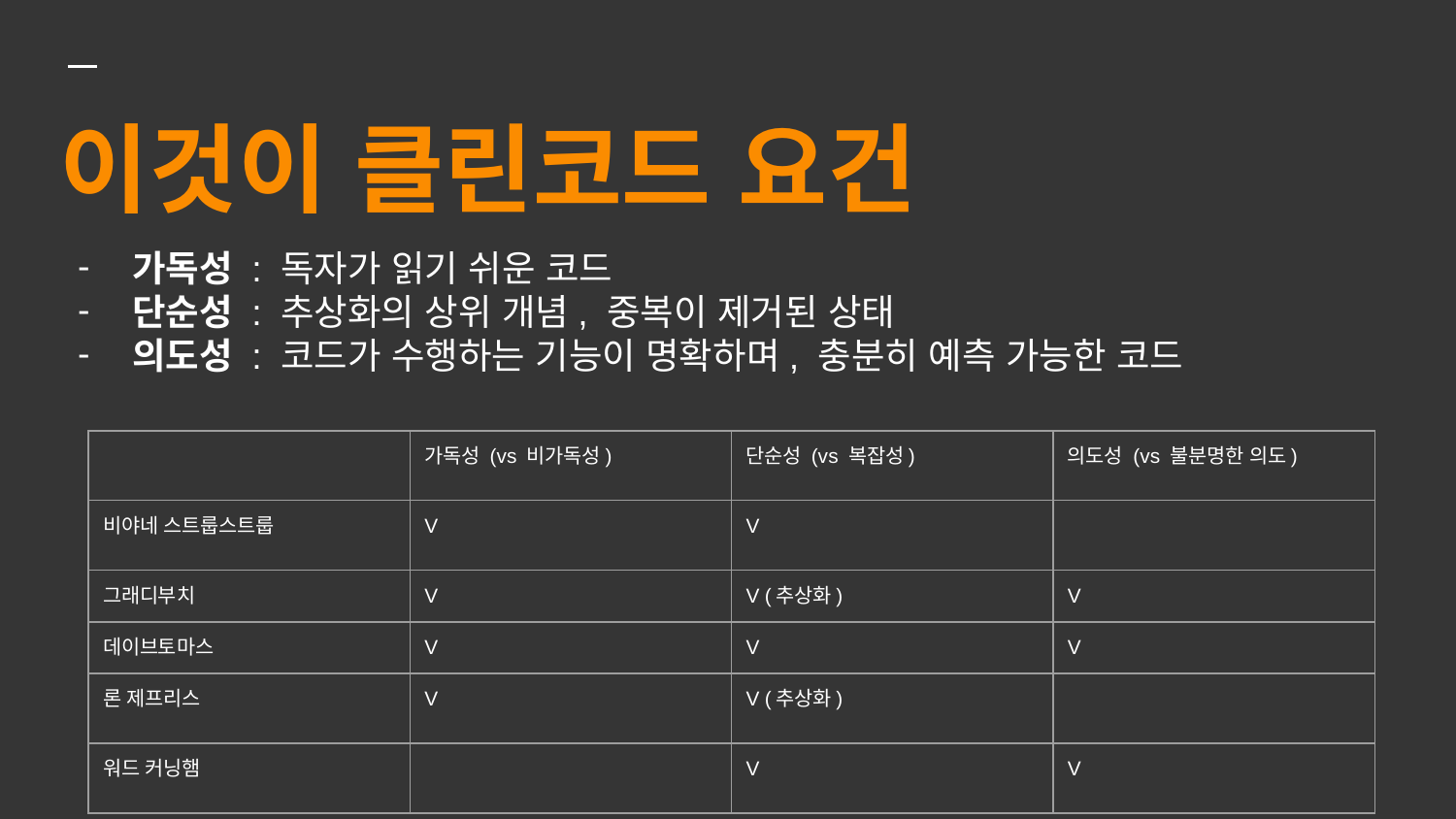

# 이것이 클린코드 요건
가독성 : 독자가 읽기 쉬운 코드
단순성 : 추상화의 상위 개념, 중복이 제거된 상태
의도성 : 코드가 수행하는 기능이 명확하며, 충분히 예측 가능한 코드
|  | 가독성 (vs 비가독성) | 단순성 (vs 복잡성) | 의도성 (vs 불분명한 의도) |
| --- | --- | --- | --- |
| 비야네 스트룹스트룹 | V | V |  |
| 그래디부치 | V | V (추상화) | V |
| 데이브토마스 | V | V | V |
| 론 제프리스 | V | V (추상화) |  |
| 워드 커닝햄 |  | V | V |